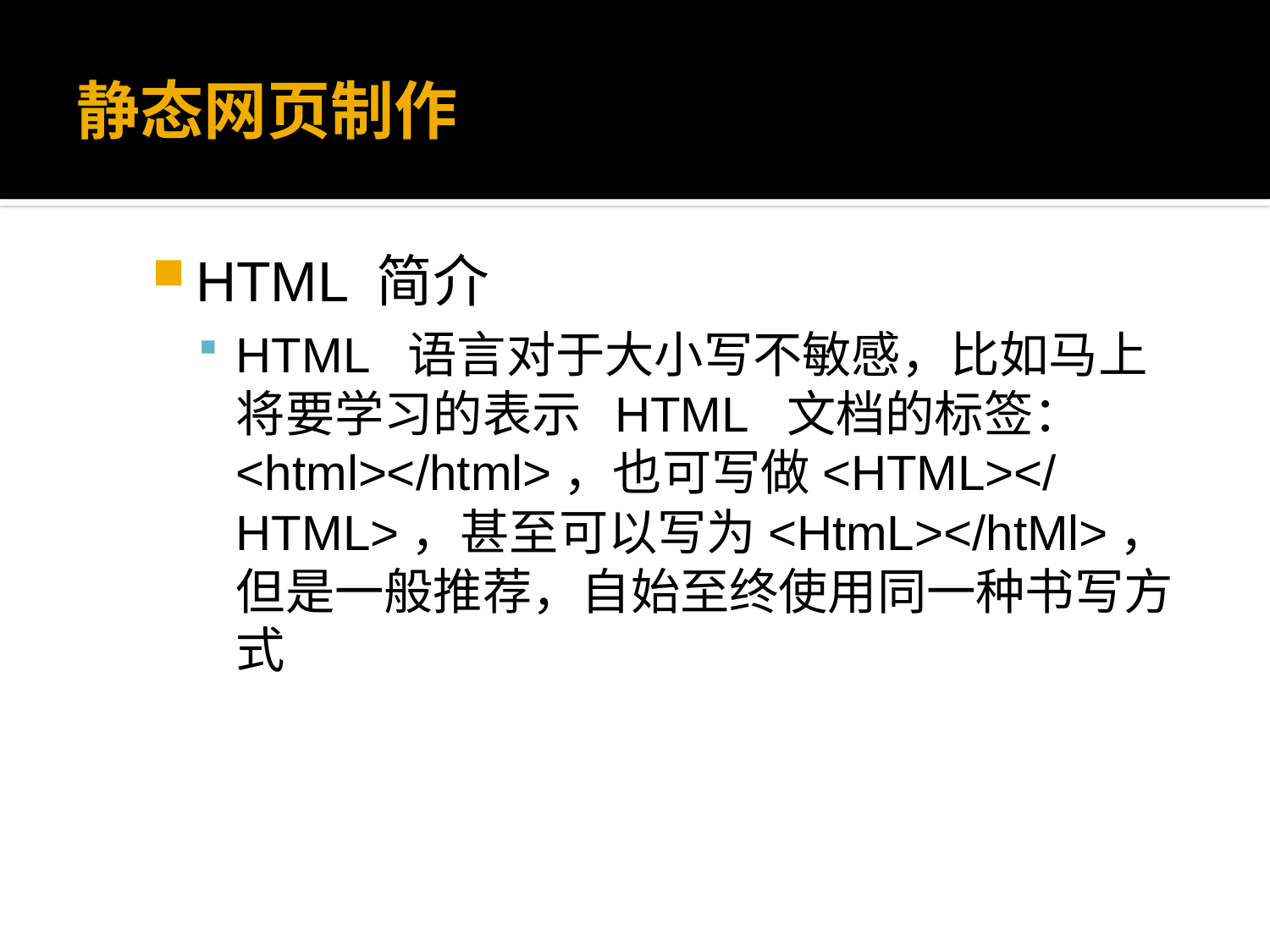

# 静态网页制作
HTML 简介
HTML  语言对于大小写不敏感，比如马上将要学习的表示  HTML  文档的标签：<html></html>，也可写做<HTML></ HTML>，甚至可以写为<HtmL></htMl>，但是一般推荐，自始至终使用同一种书写方式